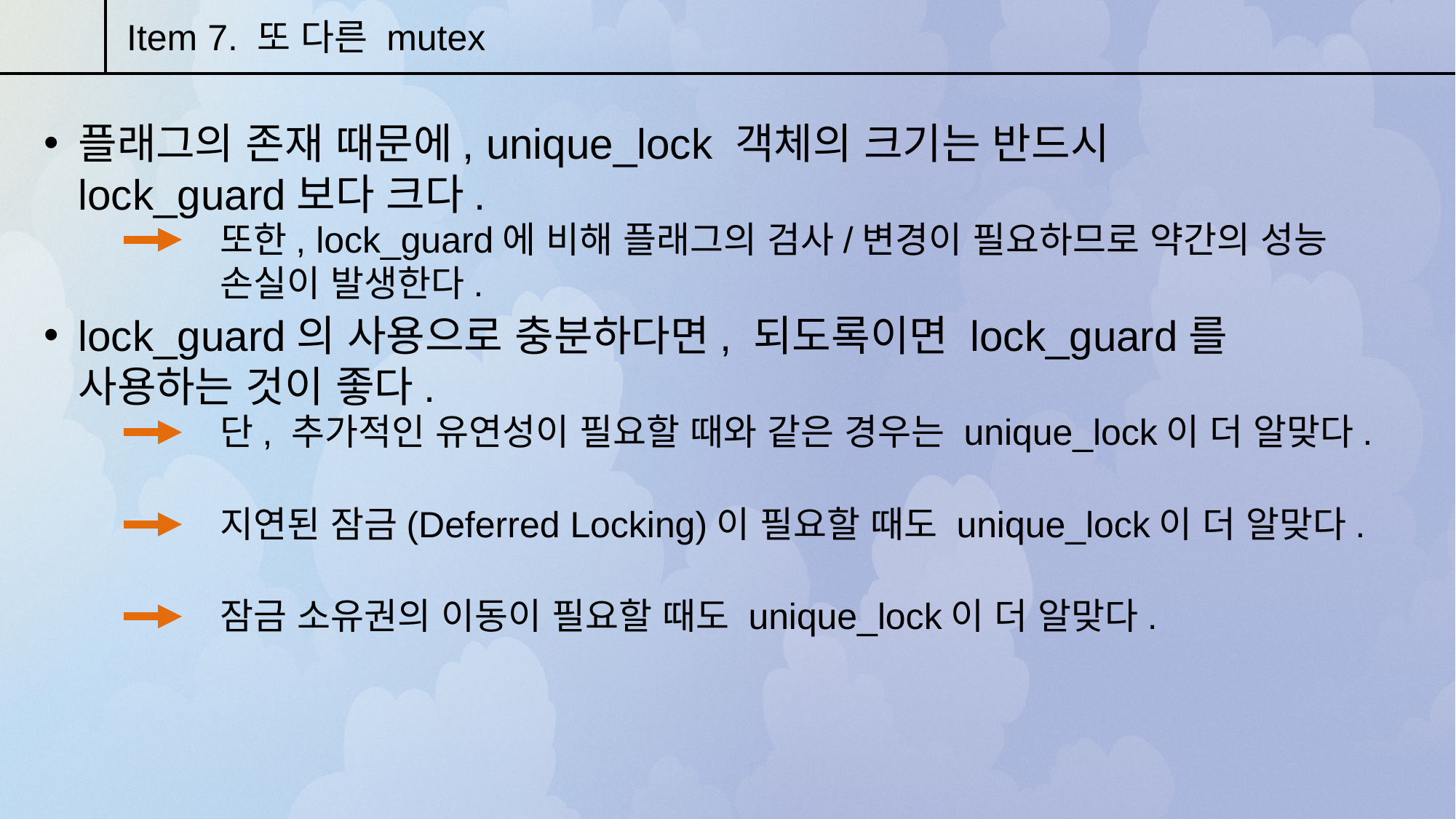

Item 7. 또 다른 mutex
플래그의 존재 때문에, unique_lock 객체의 크기는 반드시 lock_guard보다 크다.
또한, lock_guard에 비해 플래그의 검사/변경이 필요하므로 약간의 성능 손실이 발생한다.
lock_guard의 사용으로 충분하다면, 되도록이면 lock_guard를 사용하는 것이 좋다.
단, 추가적인 유연성이 필요할 때와 같은 경우는 unique_lock이 더 알맞다.
지연된 잠금(Deferred Locking)이 필요할 때도 unique_lock이 더 알맞다.
잠금 소유권의 이동이 필요할 때도 unique_lock이 더 알맞다.